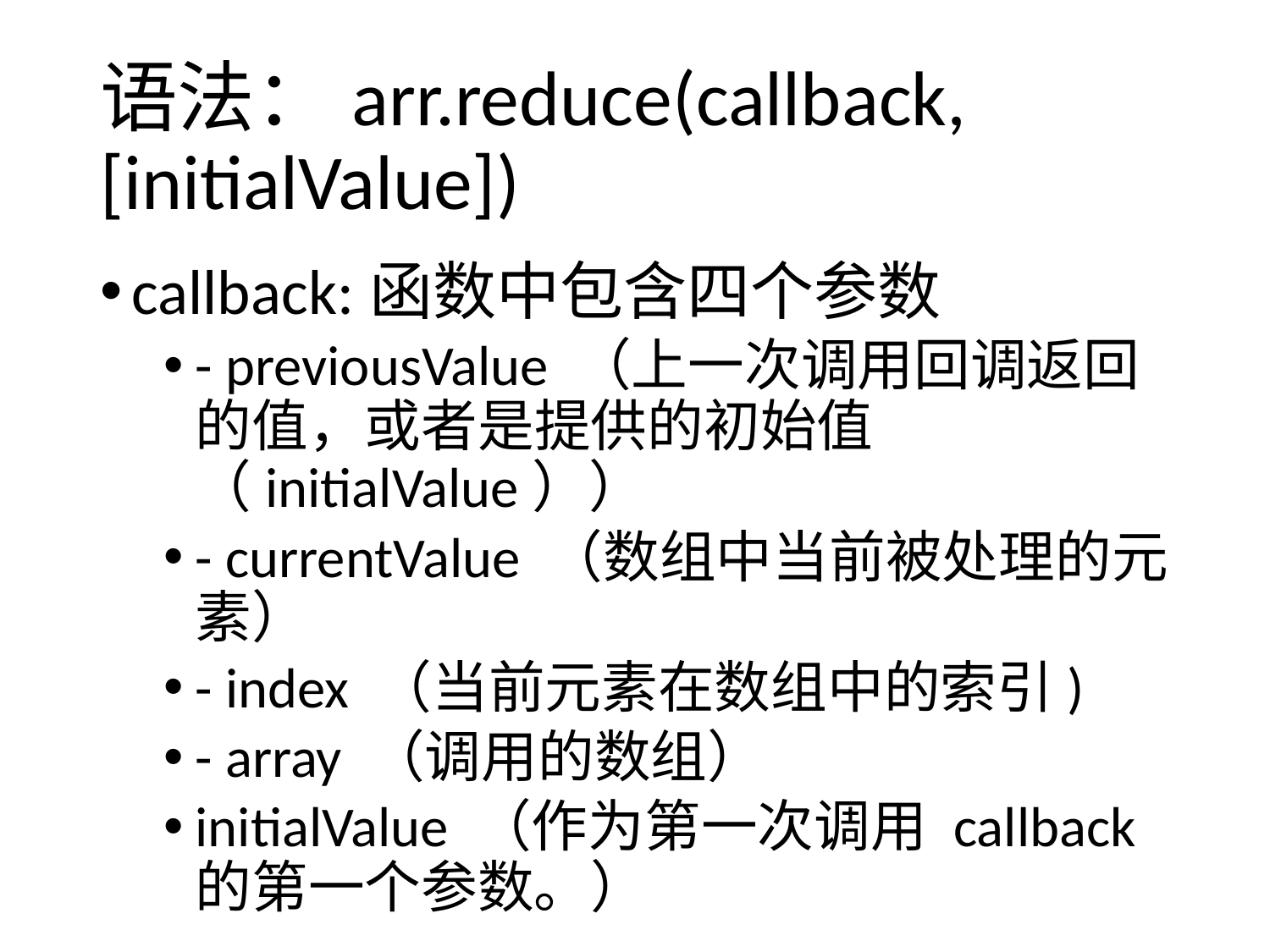

# 语法：arr.reduce(callback,[initialValue])
callback:函数中包含四个参数
- previousValue （上一次调用回调返回的值，或者是提供的初始值（initialValue））
- currentValue （数组中当前被处理的元素）
- index （当前元素在数组中的索引)
- array （调用的数组）
initialValue （作为第一次调用 callback 的第一个参数。）